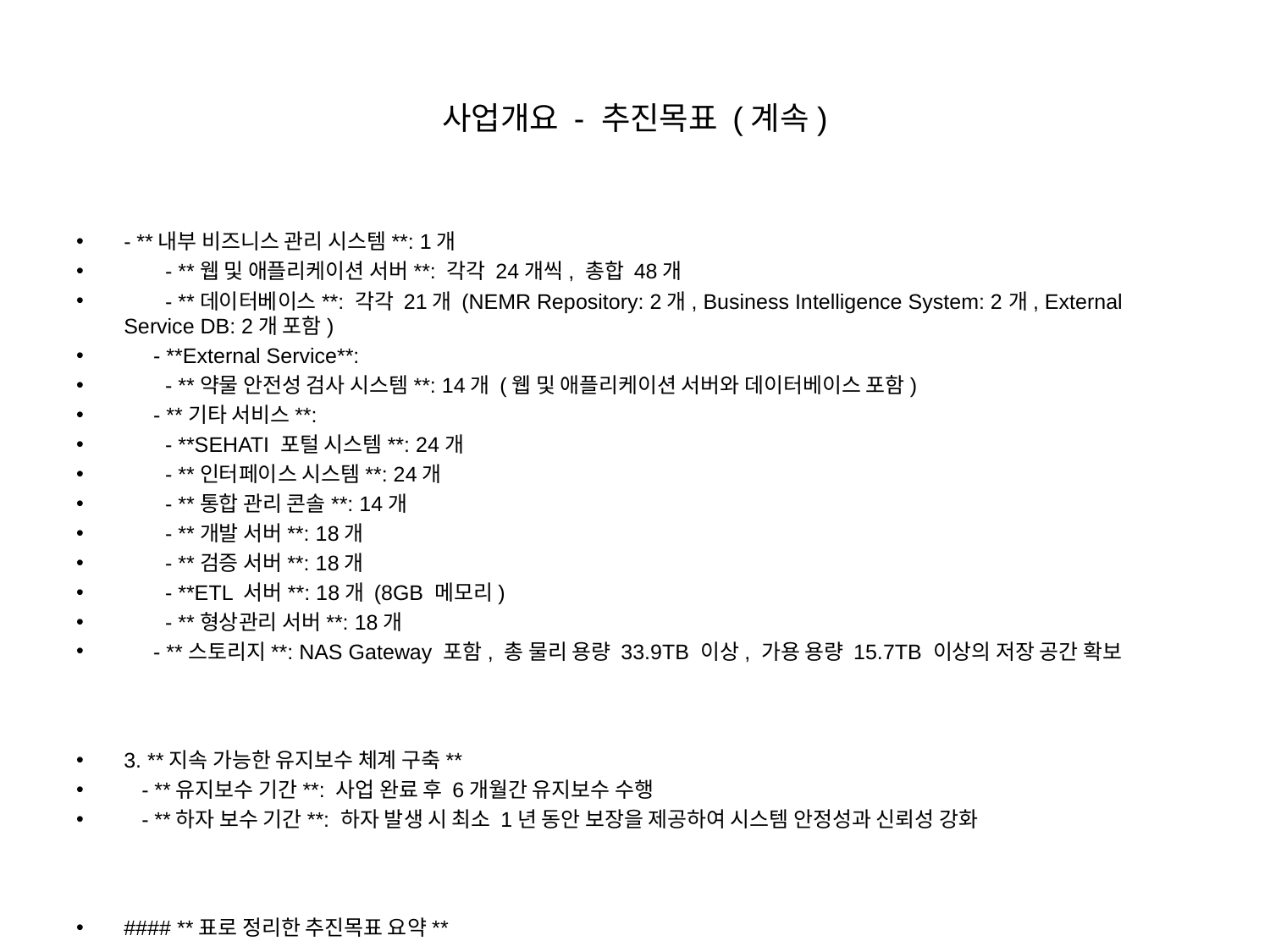

# 사업개요 - 추진목표 (계속)
- **내부 비즈니스 관리 시스템**: 1개
       - **웹 및 애플리케이션 서버**: 각각 24개씩, 총합 48개
       - **데이터베이스**: 각각 21개 (NEMR Repository: 2개, Business Intelligence System: 2개, External Service DB: 2개 포함)
     - **External Service**:
       - **약물 안전성 검사 시스템**: 14개 (웹 및 애플리케이션 서버와 데이터베이스 포함)
     - **기타 서비스**:
       - **SEHATI 포털 시스템**: 24개
       - **인터페이스 시스템**: 24개
       - **통합 관리 콘솔**: 14개
       - **개발 서버**: 18개
       - **검증 서버**: 18개
       - **ETL 서버**: 18개 (8GB 메모리)
       - **형상관리 서버**: 18개
     - **스토리지**: NAS Gateway 포함, 총 물리 용량 33.9TB 이상, 가용 용량 15.7TB 이상의 저장 공간 확보

3. **지속 가능한 유지보수 체계 구축**
   - **유지보수 기간**: 사업 완료 후 6개월간 유지보수 수행
   - **하자 보수 기간**: 하자 발생 시 최소 1년 동안 보장을 제공하여 시스템 안정성과 신뢰성 강화

#### **표로 정리한 추진목표 요약**